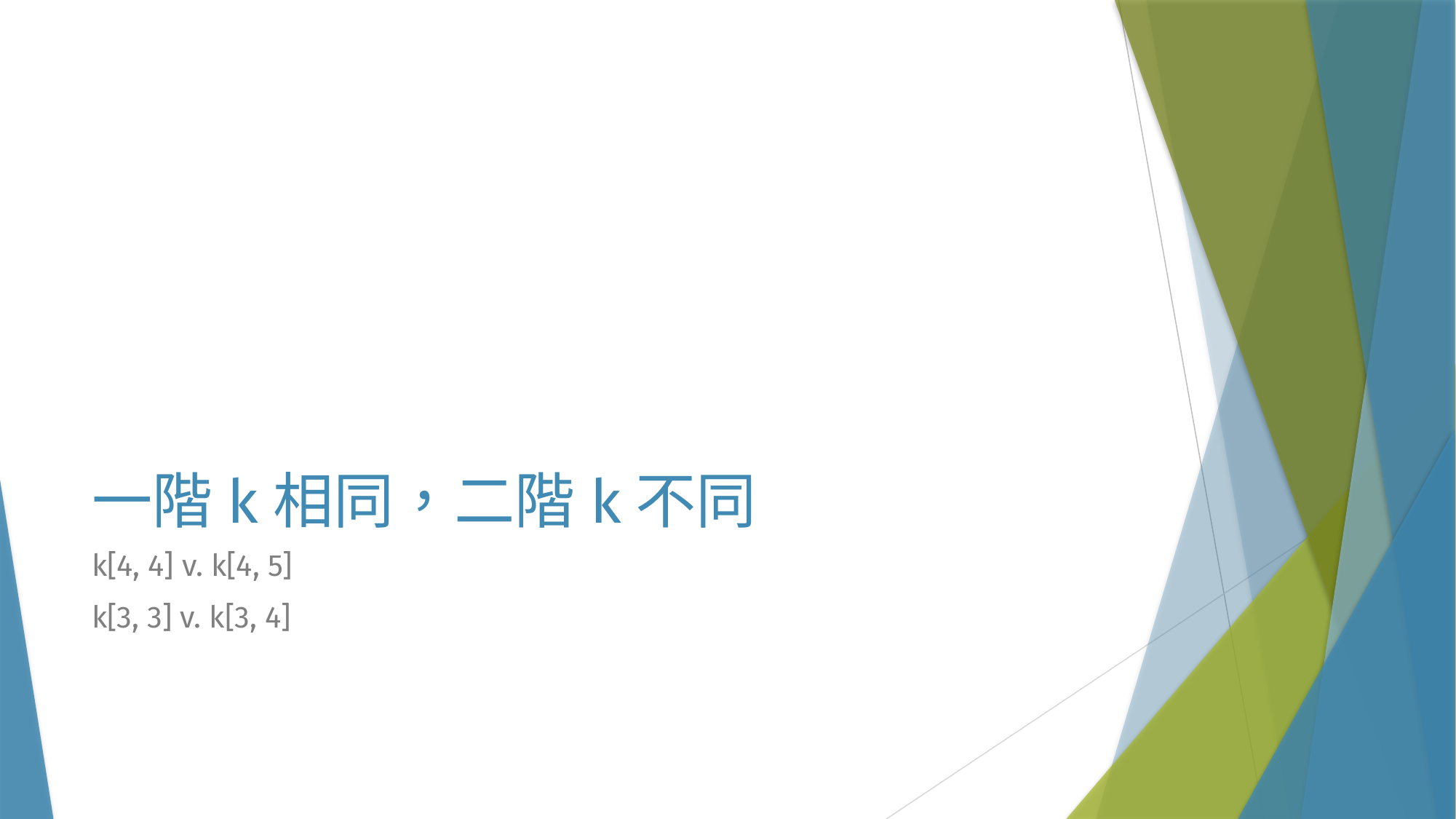

# 一階k相同，二階k不同
k[4, 4] v. k[4, 5]
k[3, 3] v. k[3, 4]